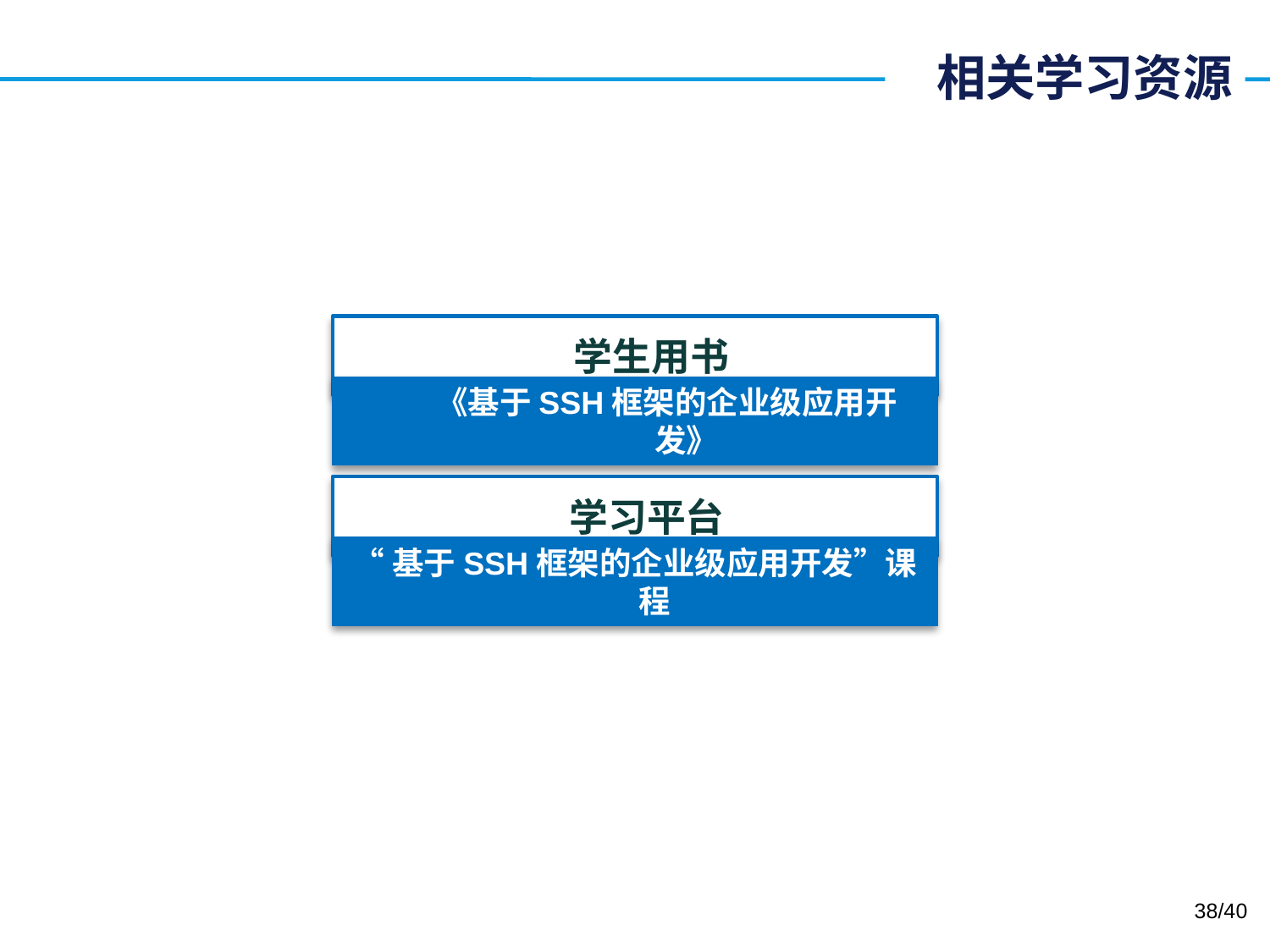

# 相关学习资源

   学生用书
《基于SSH框架的企业级应用开发》
  学习平台
“基于SSH框架的企业级应用开发”课程
38/40